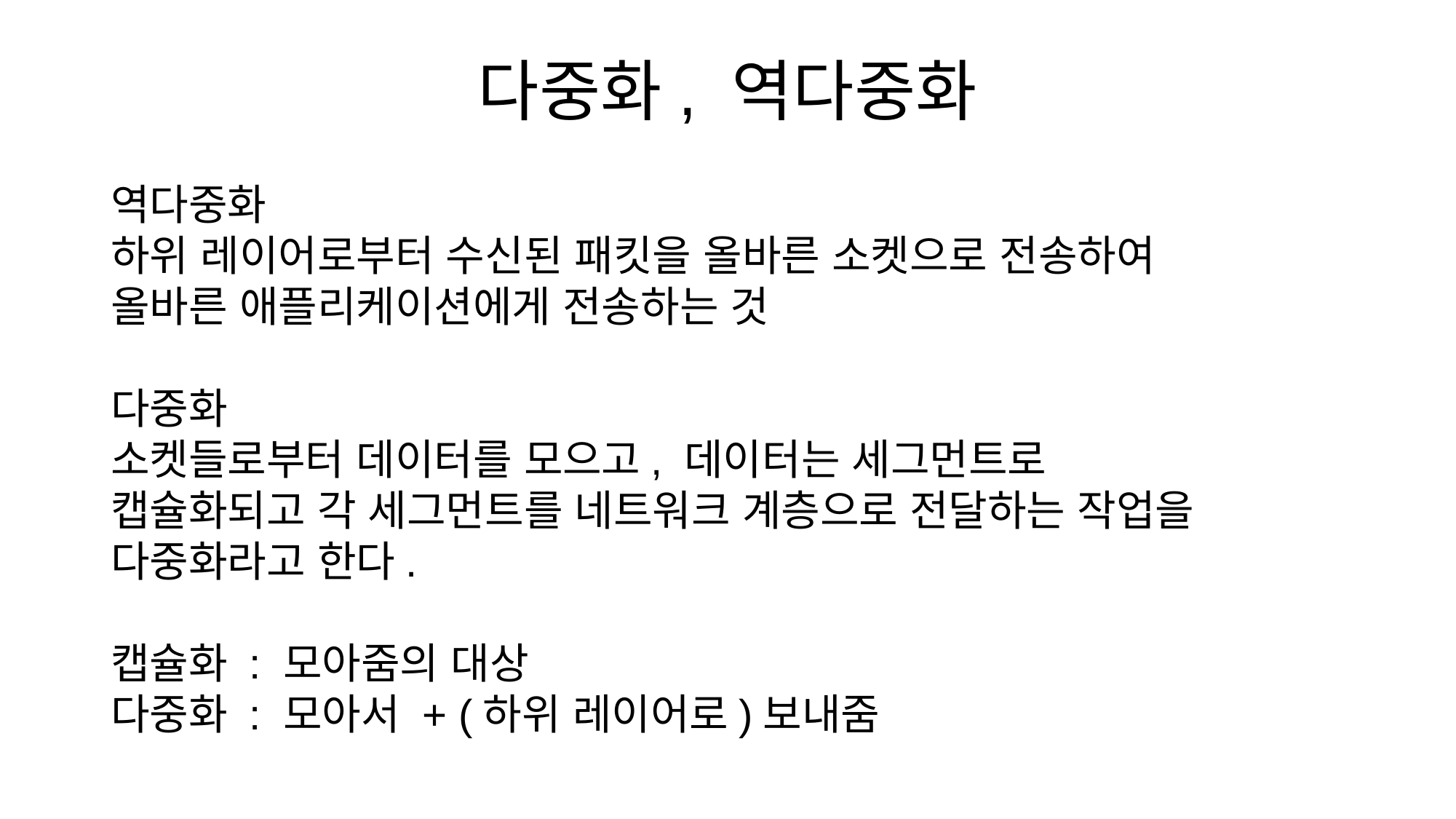

# 다중화, 역다중화
역다중화
하위 레이어로부터 수신된 패킷을 올바른 소켓으로 전송하여 올바른 애플리케이션에게 전송하는 것

다중화
소켓들로부터 데이터를 모으고, 데이터는 세그먼트로   캡슐화되고 각 세그먼트를 네트워크 계층으로 전달하는 작업을 다중화라고 한다.

캡슐화 : 모아줌의 대상
다중화 : 모아서 + (하위 레이어로)보내줌